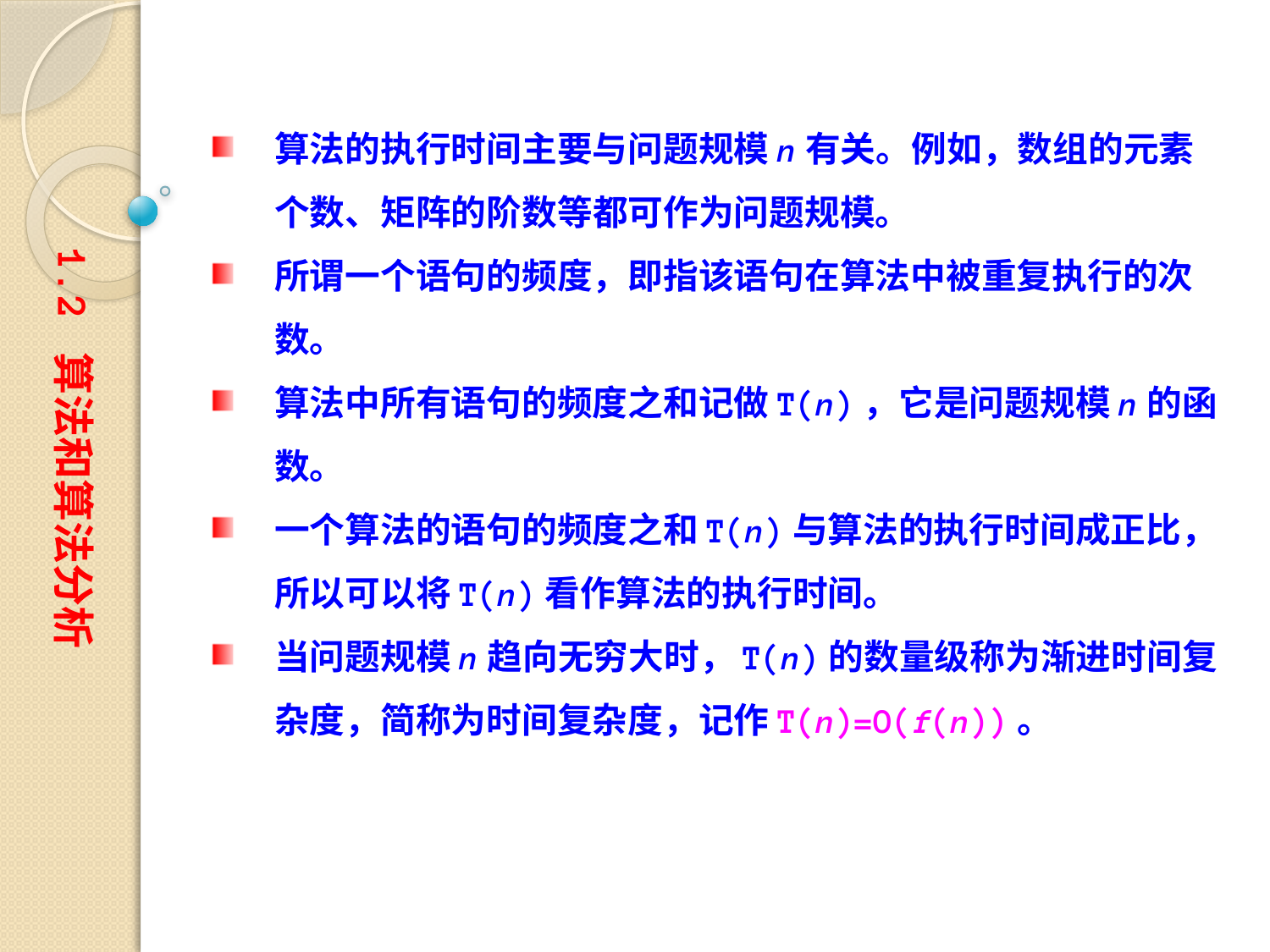

算法的执行时间主要与问题规模n有关。例如，数组的元素个数、矩阵的阶数等都可作为问题规模。
所谓一个语句的频度，即指该语句在算法中被重复执行的次数。
算法中所有语句的频度之和记做T(n)，它是问题规模n的函数。
一个算法的语句的频度之和T(n)与算法的执行时间成正比，所以可以将T(n)看作算法的执行时间。
当问题规模n趋向无穷大时，T(n)的数量级称为渐进时间复杂度，简称为时间复杂度，记作T(n)=O(f(n))。
1.2 算法和算法分析